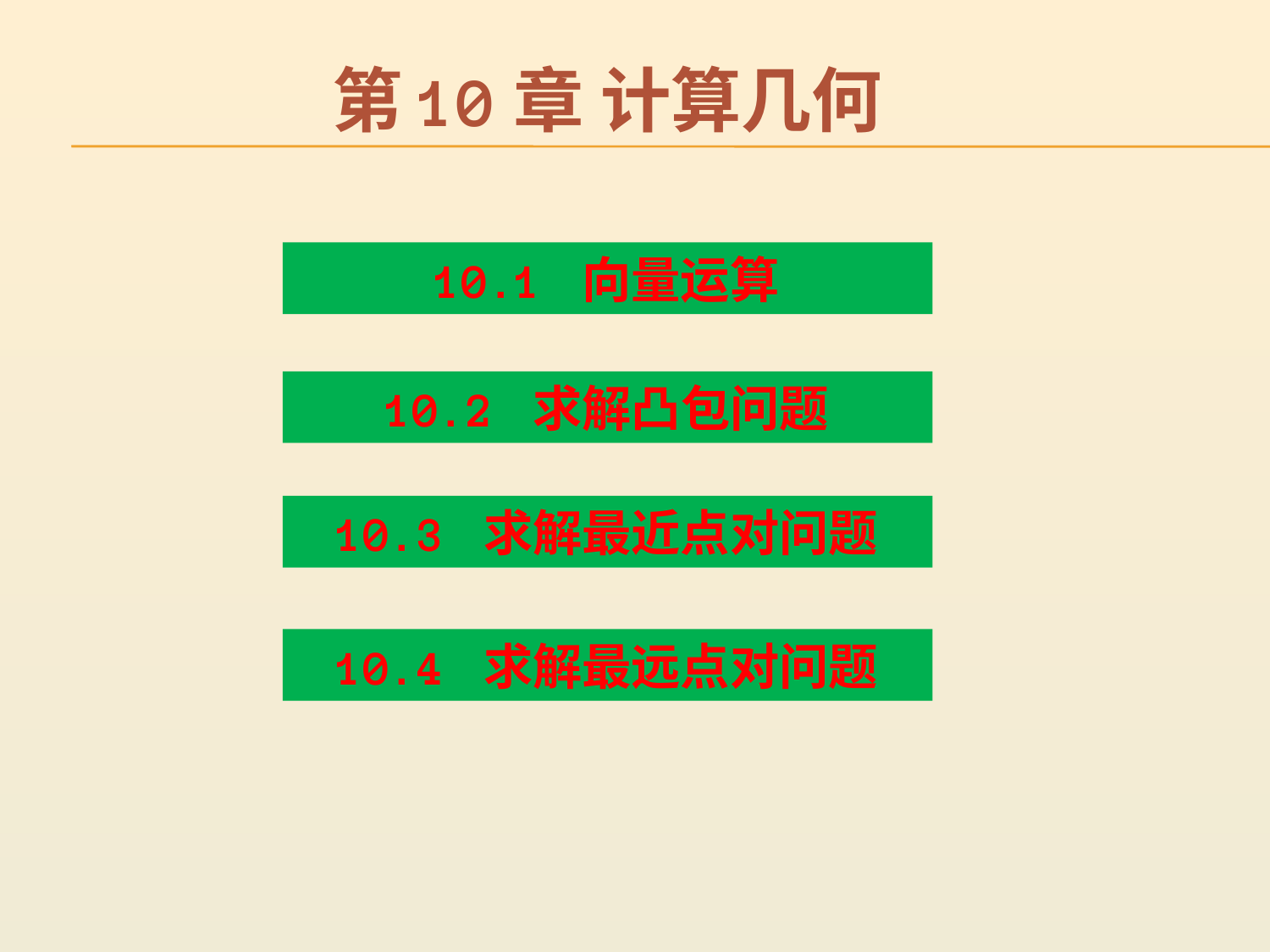

第10章 计算几何
10.1 向量运算
10.2 求解凸包问题
10.3 求解最近点对问题
10.4 求解最远点对问题